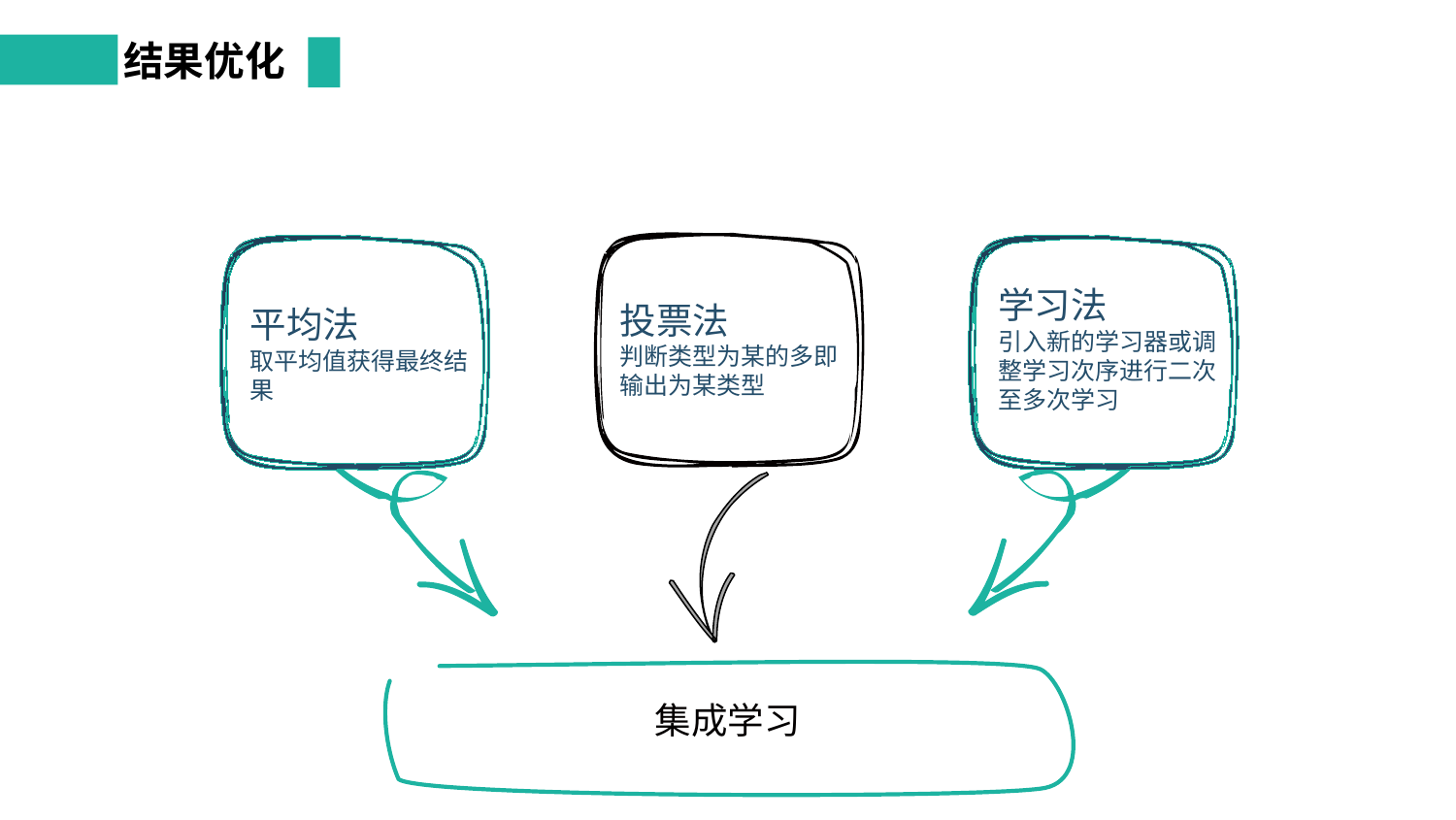

结果优化

投票法
判断类型为某的多即输出为某类型

平均法
取平均值获得最终结果

学习法
引入新的学习器或调整学习次序进行二次至多次学习

集成学习